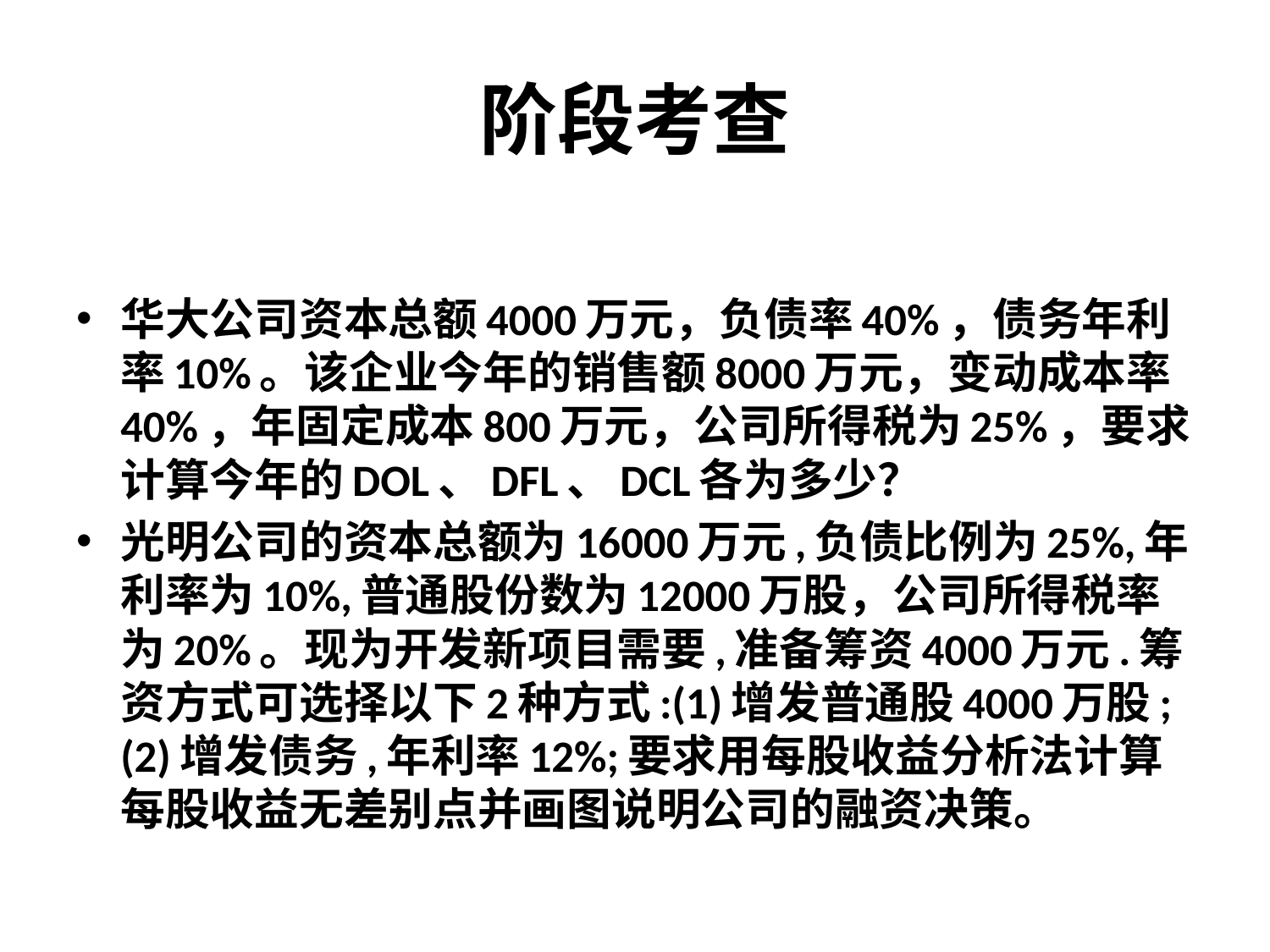

# 阶段考查

华大公司资本总额4000万元，负债率40%，债务年利率10%。该企业今年的销售额8000万元，变动成本率40%，年固定成本800万元，公司所得税为25%，要求计算今年的DOL、DFL、DCL各为多少？
光明公司的资本总额为16000万元,负债比例为25%,年利率为10%,普通股份数为12000万股，公司所得税率为20%。现为开发新项目需要,准备筹资4000万元.筹资方式可选择以下2种方式:(1)增发普通股4000万股;(2)增发债务,年利率12%;要求用每股收益分析法计算每股收益无差别点并画图说明公司的融资决策。